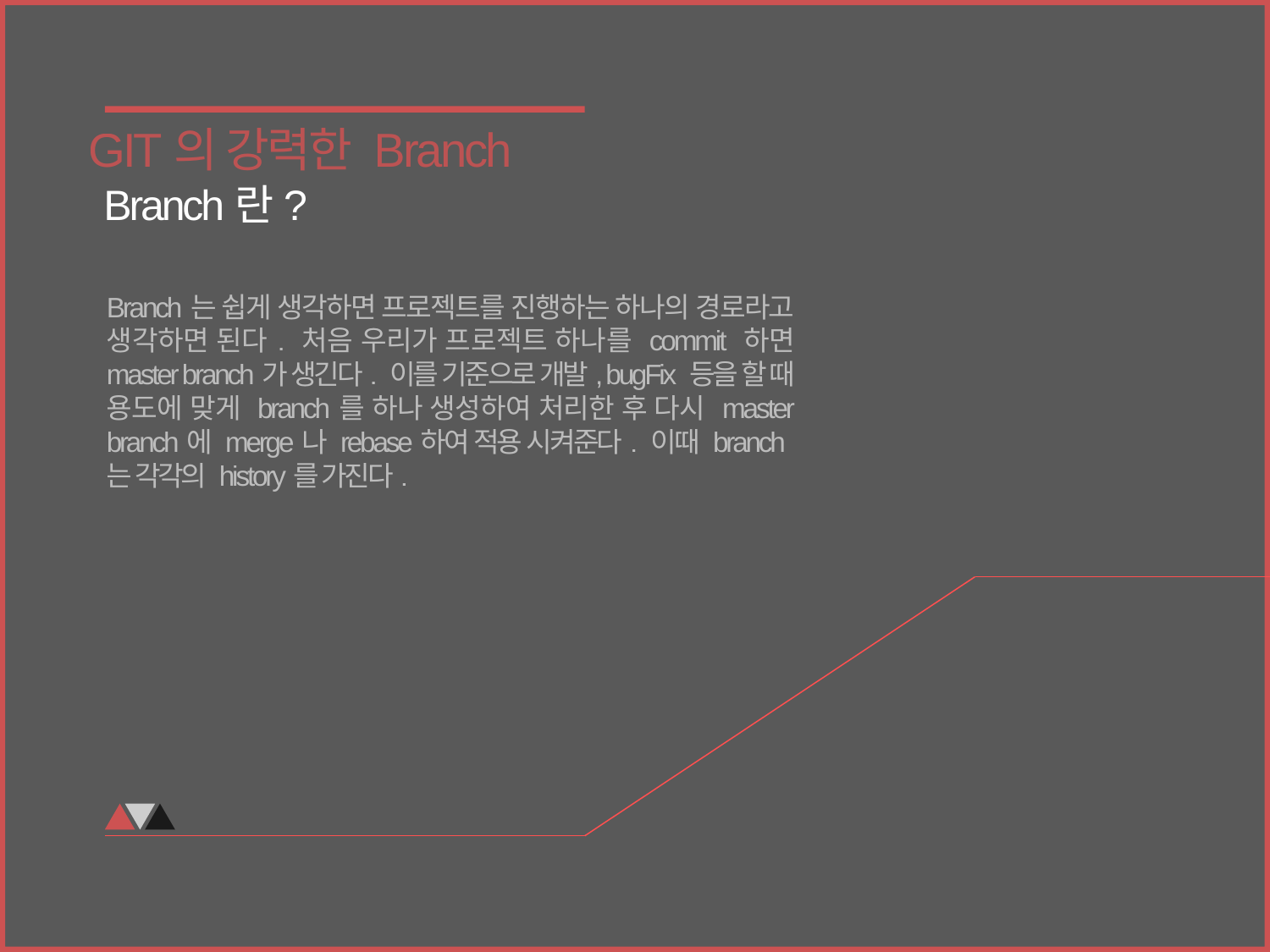

GIT의 강력한 Branch
Branch란?
Branch는 쉽게 생각하면 프로젝트를 진행하는 하나의 경로라고 생각하면 된다. 처음 우리가 프로젝트 하나를 commit 하면 master branch가 생긴다. 이를 기준으로 개발, bugFix 등을 할 때 용도에 맞게 branch를 하나 생성하여 처리한 후 다시 master branch에 merge나 rebase하여 적용 시켜준다. 이때 branch는 각각의 history를 가진다.